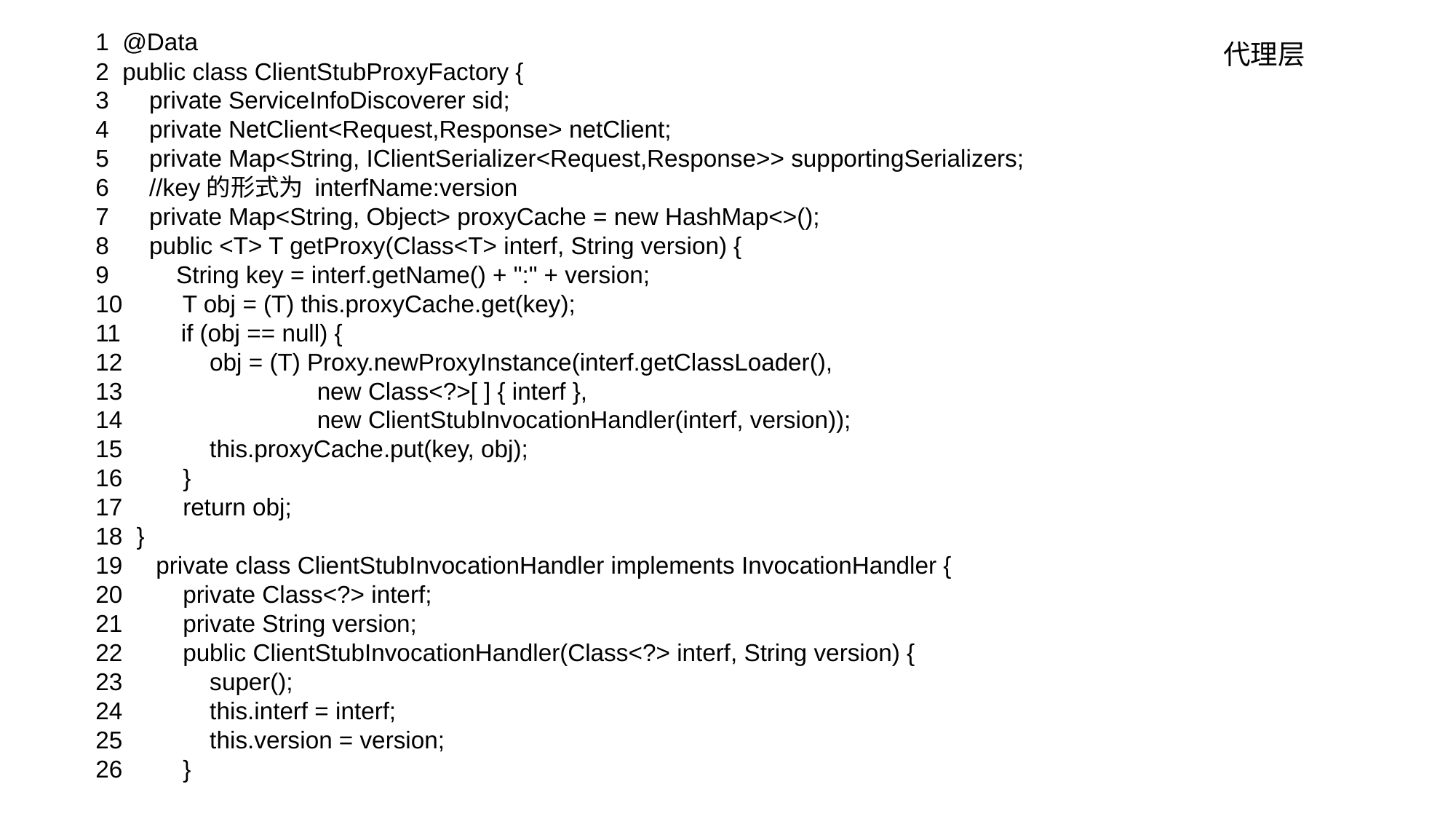

1  @Data
2  public class ClientStubProxyFactory {
3      private ServiceInfoDiscoverer sid;
4      private NetClient<Request,Response> netClient;
5      private Map<String, IClientSerializer<Request,Response>> supportingSerializers;
6      //key的形式为 interfName:version
7      private Map<String, Object> proxyCache = new HashMap<>();
8      public <T> T getProxy(Class<T> interf, String version) {
9          String key = interf.getName() + ":" + version;
10         T obj = (T) this.proxyCache.get(key);
11         if (obj == null) {
12             obj = (T) Proxy.newProxyInstance(interf.getClassLoader(),
13                             new Class<?>[ ] { interf },
14                             new ClientStubInvocationHandler(interf, version));
15             this.proxyCache.put(key, obj);
16         }
17         return obj;
}
19     private class ClientStubInvocationHandler implements InvocationHandler {
20         private Class<?> interf;
21         private String version;
22         public ClientStubInvocationHandler(Class<?> interf, String version) {
23             super();
24             this.interf = interf;
25             this.version = version;
26         }
代理层